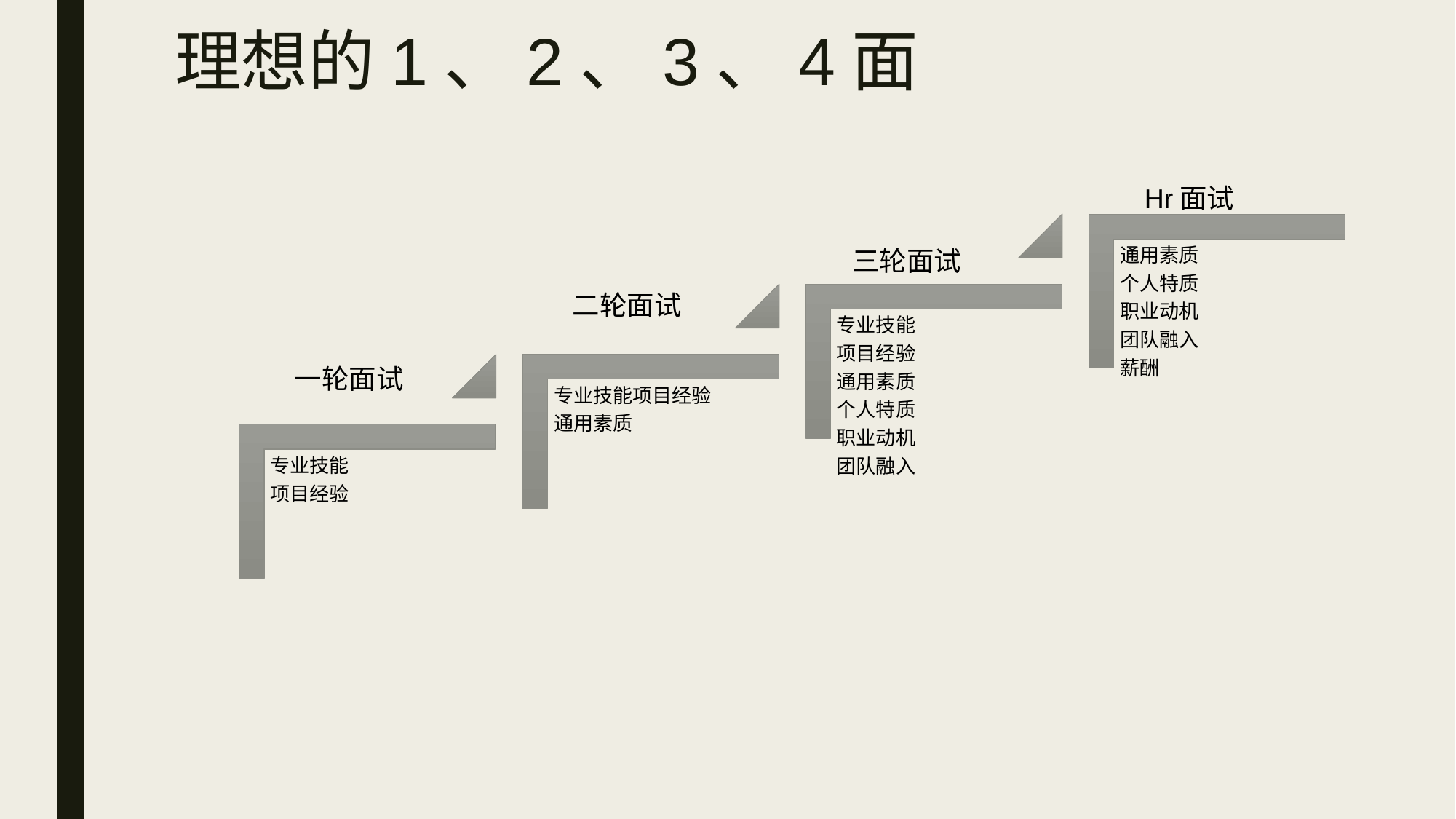

# 理想的1、2、3、4面
专业技能
项目经验
专业技能项目经验
通用素质
专业技能
项目经验
通用素质
个人特质
职业动机
团队融入
通用素质
个人特质
职业动机
团队融入
薪酬
Hr面试
三轮面试
二轮面试
一轮面试